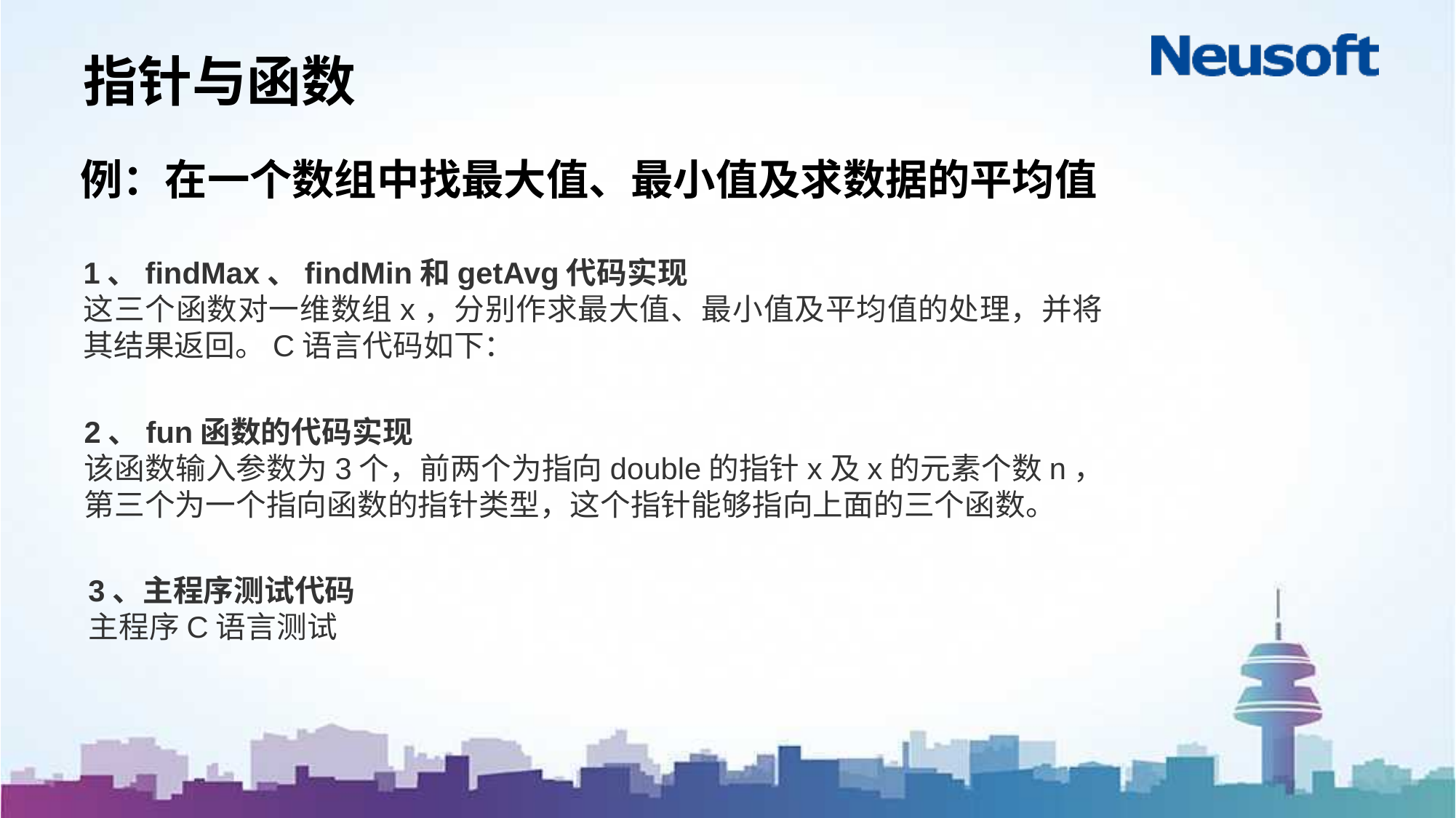

# 指针与函数
例：在一个数组中找最大值、最小值及求数据的平均值
1、findMax、findMin和getAvg代码实现
这三个函数对一维数组x，分别作求最大值、最小值及平均值的处理，并将其结果返回。C语言代码如下：
2、fun函数的代码实现
该函数输入参数为3个，前两个为指向double的指针x及x的元素个数n，第三个为一个指向函数的指针类型，这个指针能够指向上面的三个函数。
3、主程序测试代码
主程序C语言测试